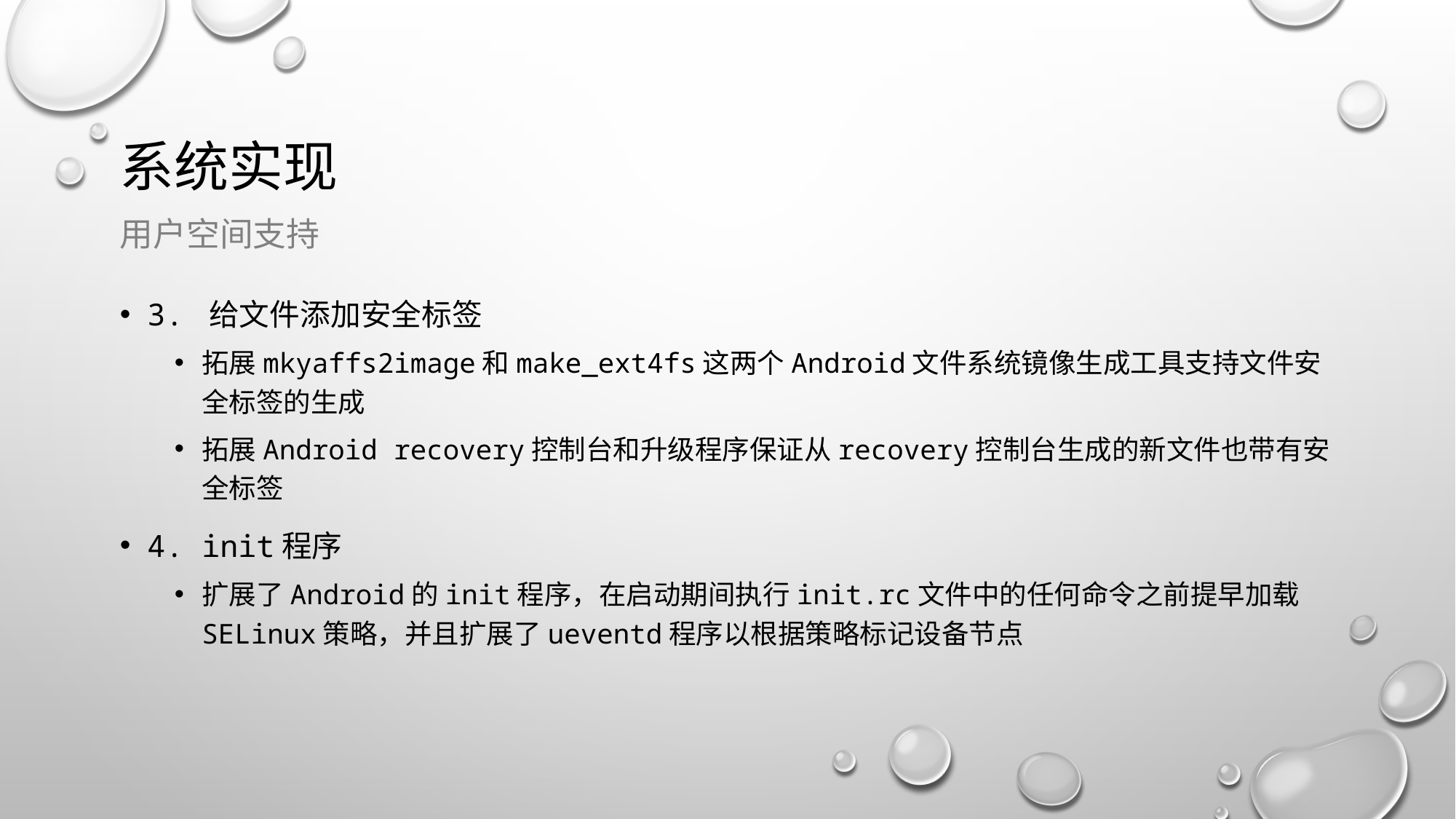

# 系统实现
用户空间支持
3. 给文件添加安全标签
拓展mkyaffs2image和make_ext4fs这两个Android文件系统镜像生成工具支持文件安全标签的生成
拓展Android recovery控制台和升级程序保证从recovery控制台生成的新文件也带有安全标签
4. init程序
扩展了Android的init程序，在启动期间执行init.rc文件中的任何命令之前提早加载SELinux策略，并且扩展了ueventd程序以根据策略标记设备节点